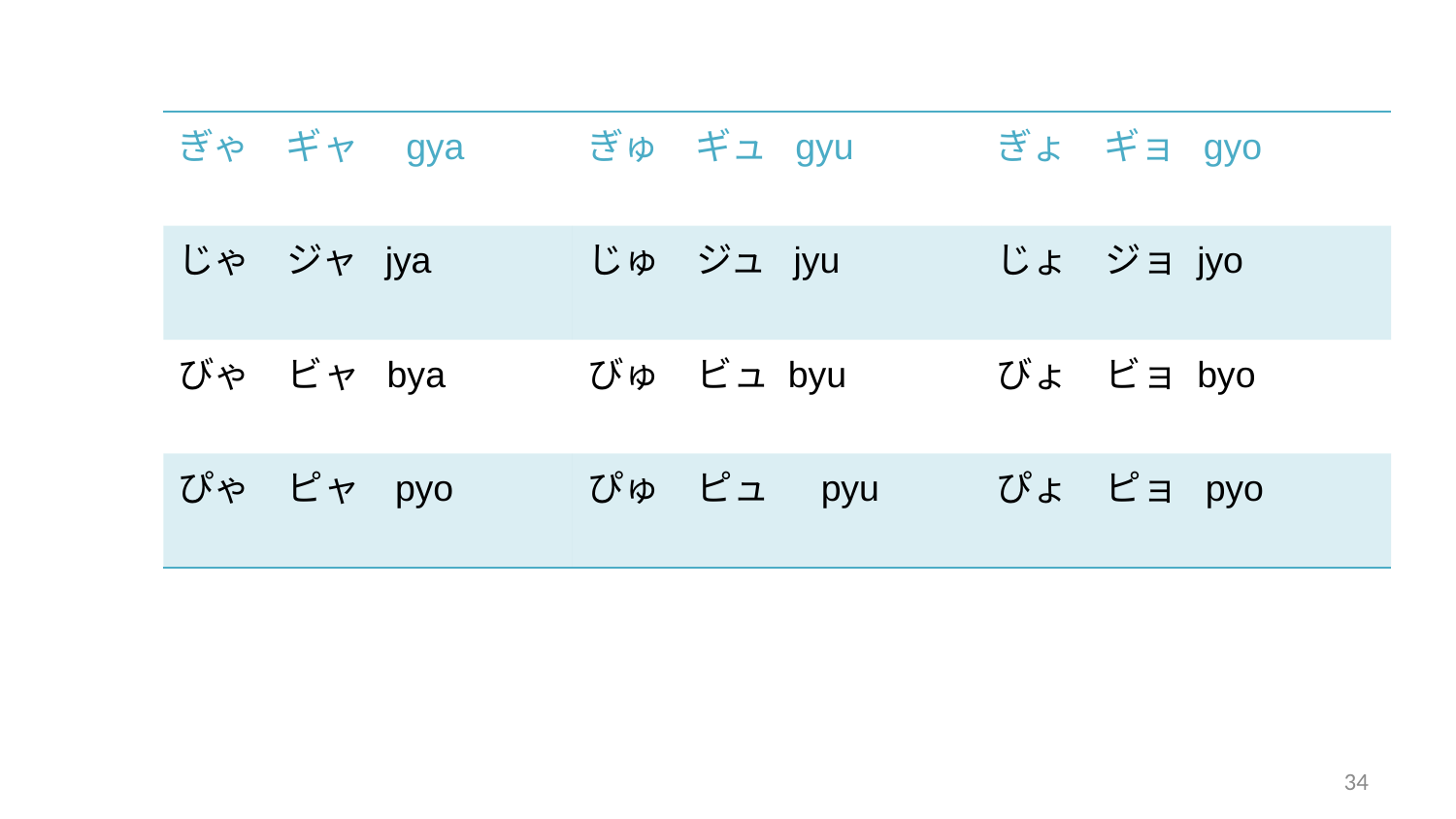

| ぎゃ　ギャ　gya | ぎゅ　ギュ gyu | ぎょ　ギョ gyo |
| --- | --- | --- |
| じゃ　ジャ jya | じゅ　ジュ jyu | じょ　ジョ jyo |
| びゃ　ビャ bya | びゅ　ビュ byu | びょ　ビョ byo |
| ぴゃ　ピャ pyo | ぴゅ　ピュ pyu | ぴょ　ピョ pyo |
34